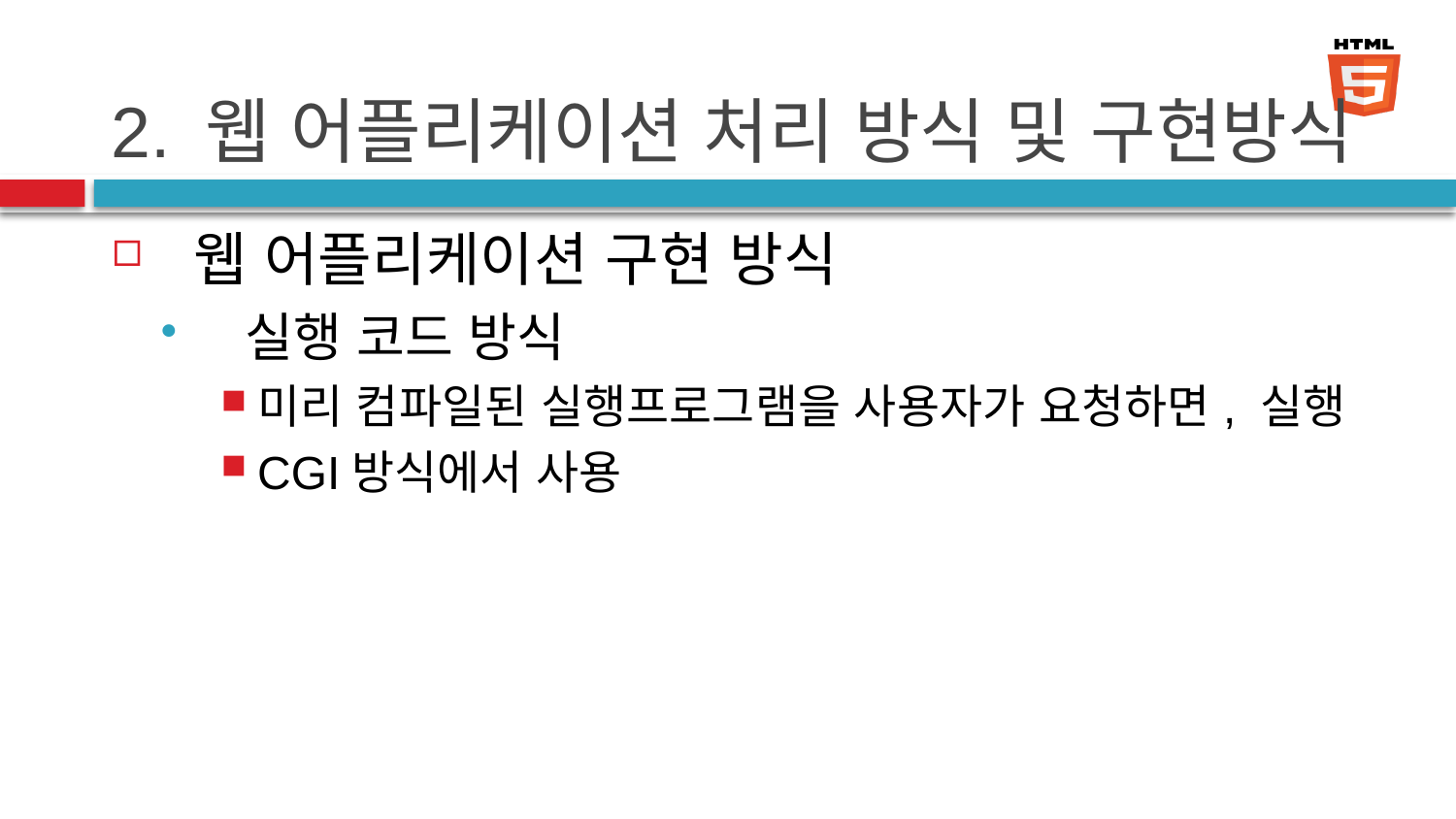

# 2. 웹 어플리케이션 처리 방식 및 구현방식
웹 어플리케이션 구현 방식
실행 코드 방식
미리 컴파일된 실행프로그램을 사용자가 요청하면, 실행
CGI방식에서 사용